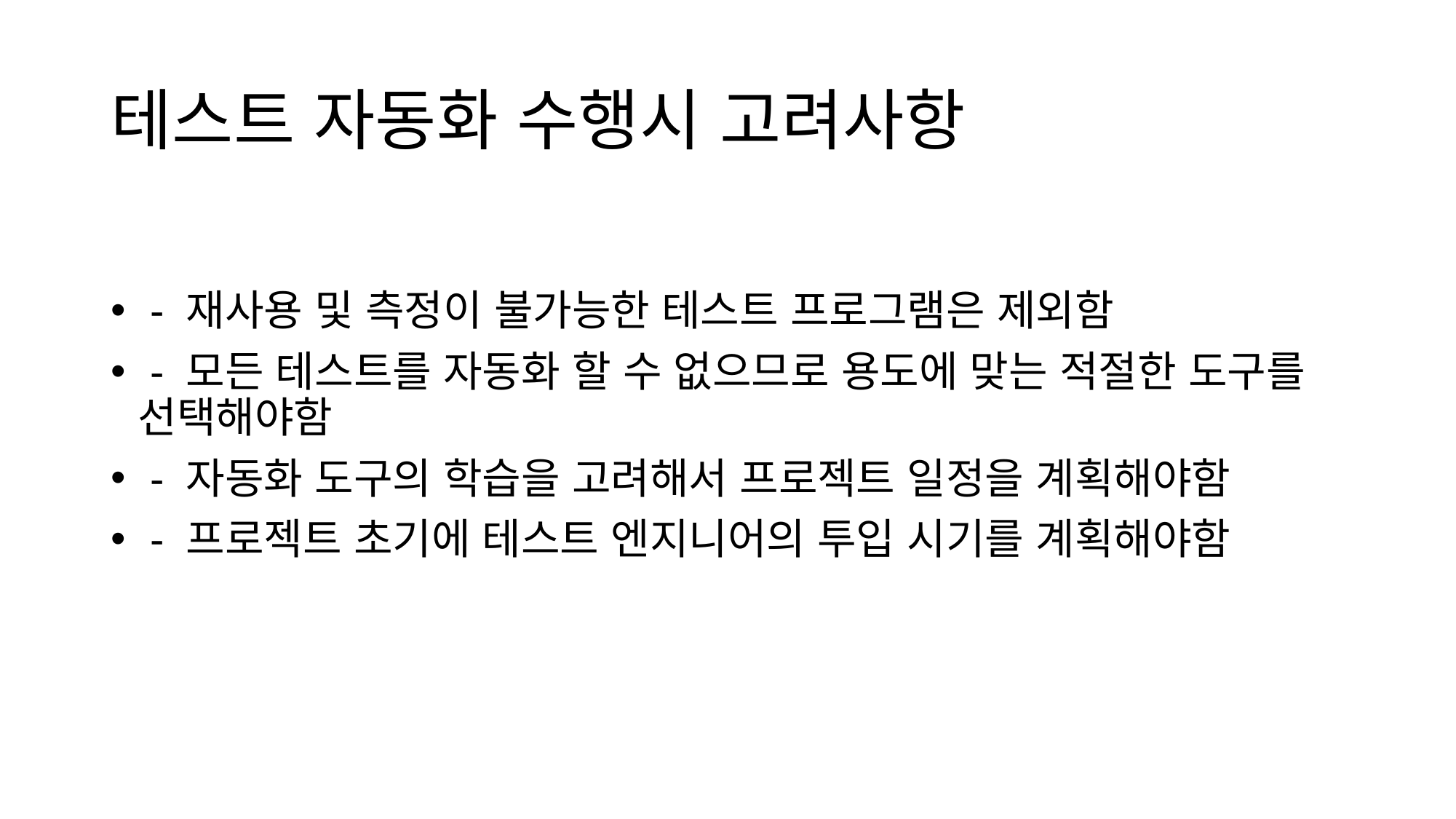

# 테스트 자동화 수행시 고려사항

 - 재사용 및 측정이 불가능한 테스트 프로그램은 제외함
 - 모든 테스트를 자동화 할 수 없으므로 용도에 맞는 적절한 도구를 선택해야함
 - 자동화 도구의 학습을 고려해서 프로젝트 일정을 계획해야함
 - 프로젝트 초기에 테스트 엔지니어의 투입 시기를 계획해야함